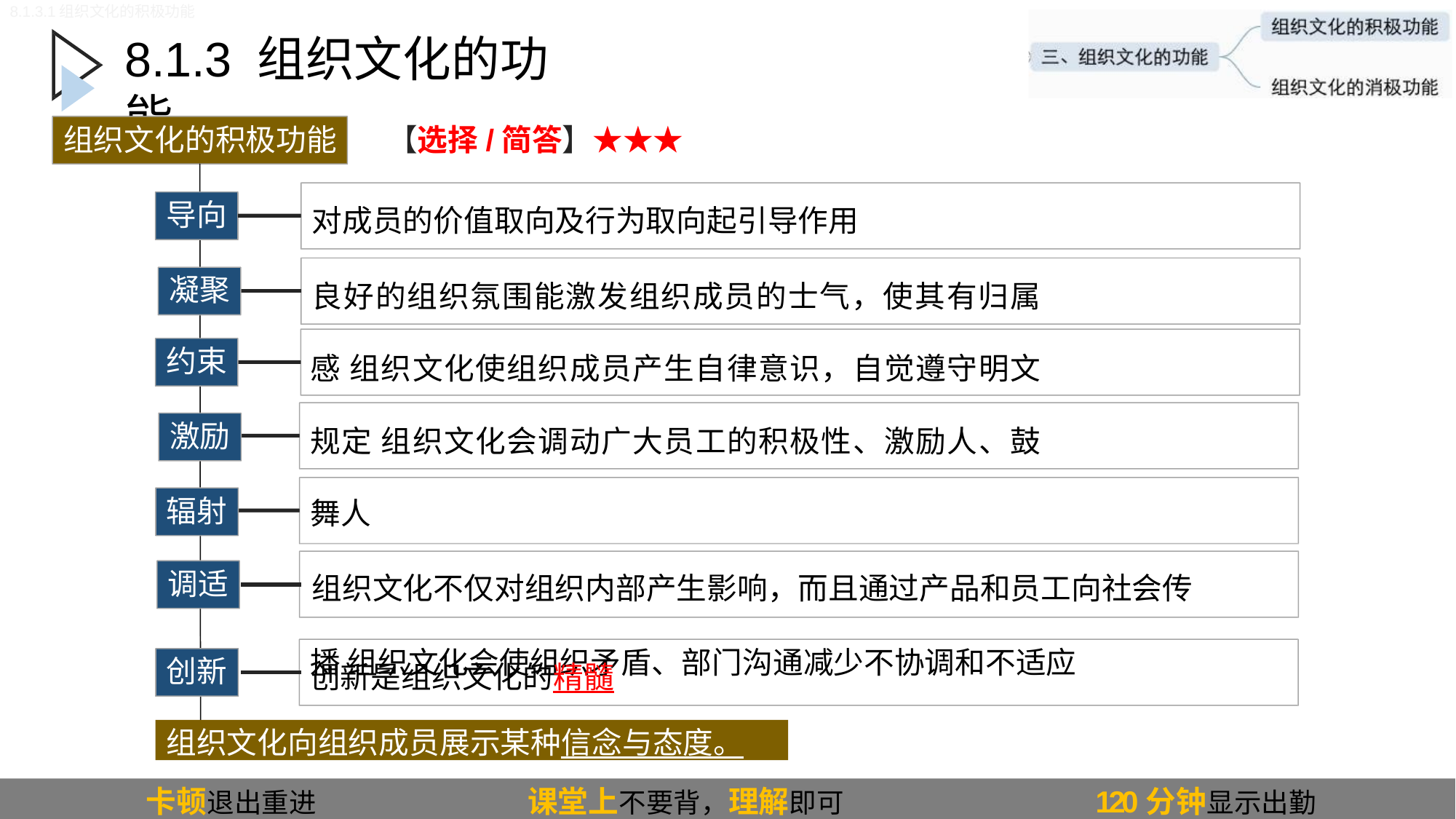

8.1.3.1组织文化的积极功能

# 8.1.3 组织文化的功能

组织文化的积极功能	【选择/简答】★★★

导向
对成员的价值取向及行为取向起引导作用
良好的组织氛围能激发组织成员的士气，使其有归属感 组织文化使组织成员产生自律意识，自觉遵守明文规定 组织文化会调动广大员工的积极性、激励人、鼓舞人
组织文化不仅对组织内部产生影响，而且通过产品和员工向社会传播 组织文化会使组织矛盾、部门沟通减少不协调和不适应

凝聚

约束

激励

辐射

调适

创新
创新是组织文化的精髓

组织文化向组织成员展示某种信念与态度。
卡顿退出重进
课堂上不要背，理解即可
120分钟显示出勤